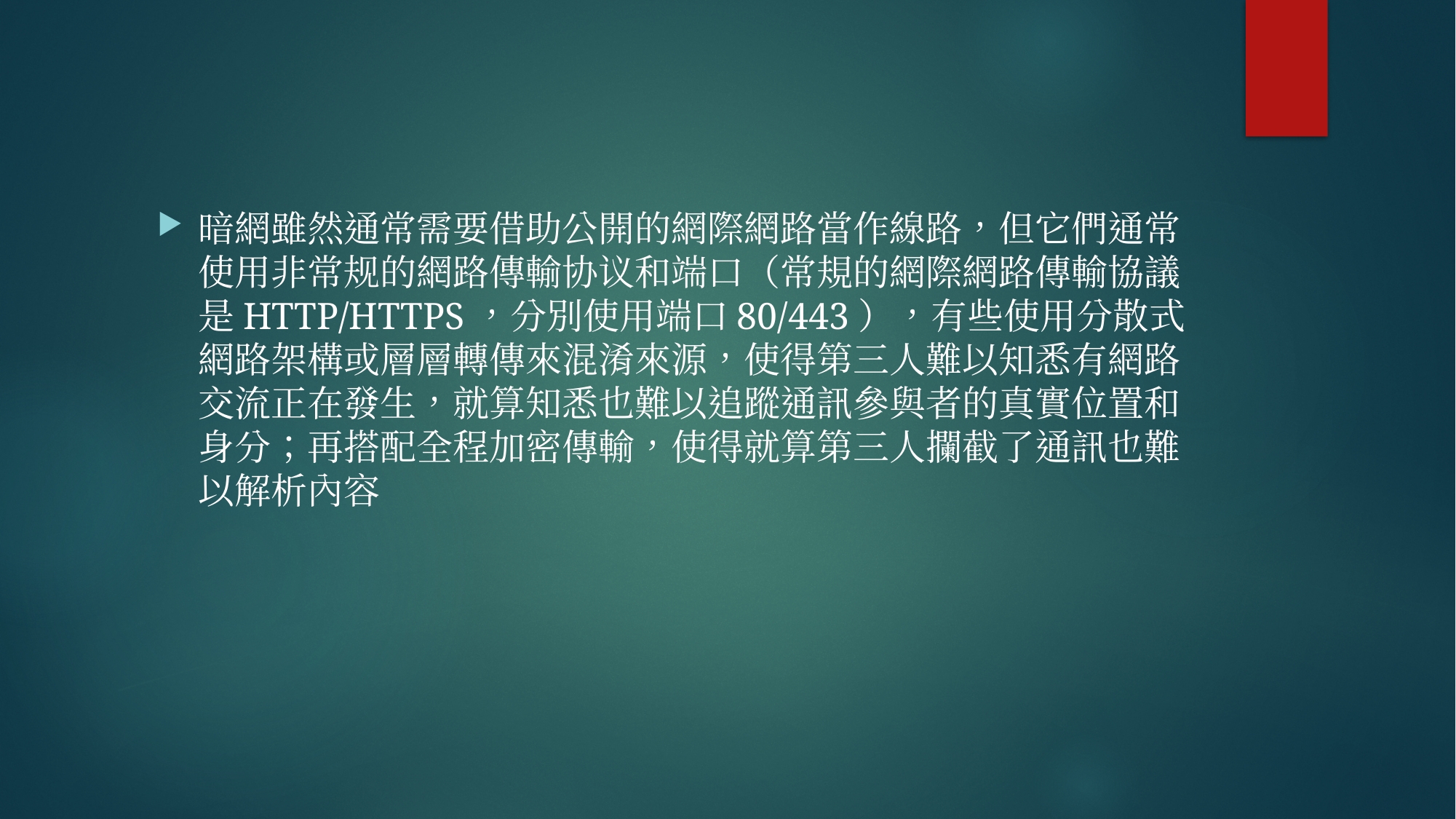

#
暗網雖然通常需要借助公開的網際網路當作線路，但它們通常使用非常规的網路傳輸协议和端口（常規的網際網路傳輸協議是HTTP/HTTPS，分別使用端口80/443），有些使用分散式網路架構或層層轉傳來混淆來源，使得第三人難以知悉有網路交流正在發生，就算知悉也難以追蹤通訊參與者的真實位置和身分；再搭配全程加密傳輸，使得就算第三人攔截了通訊也難以解析內容